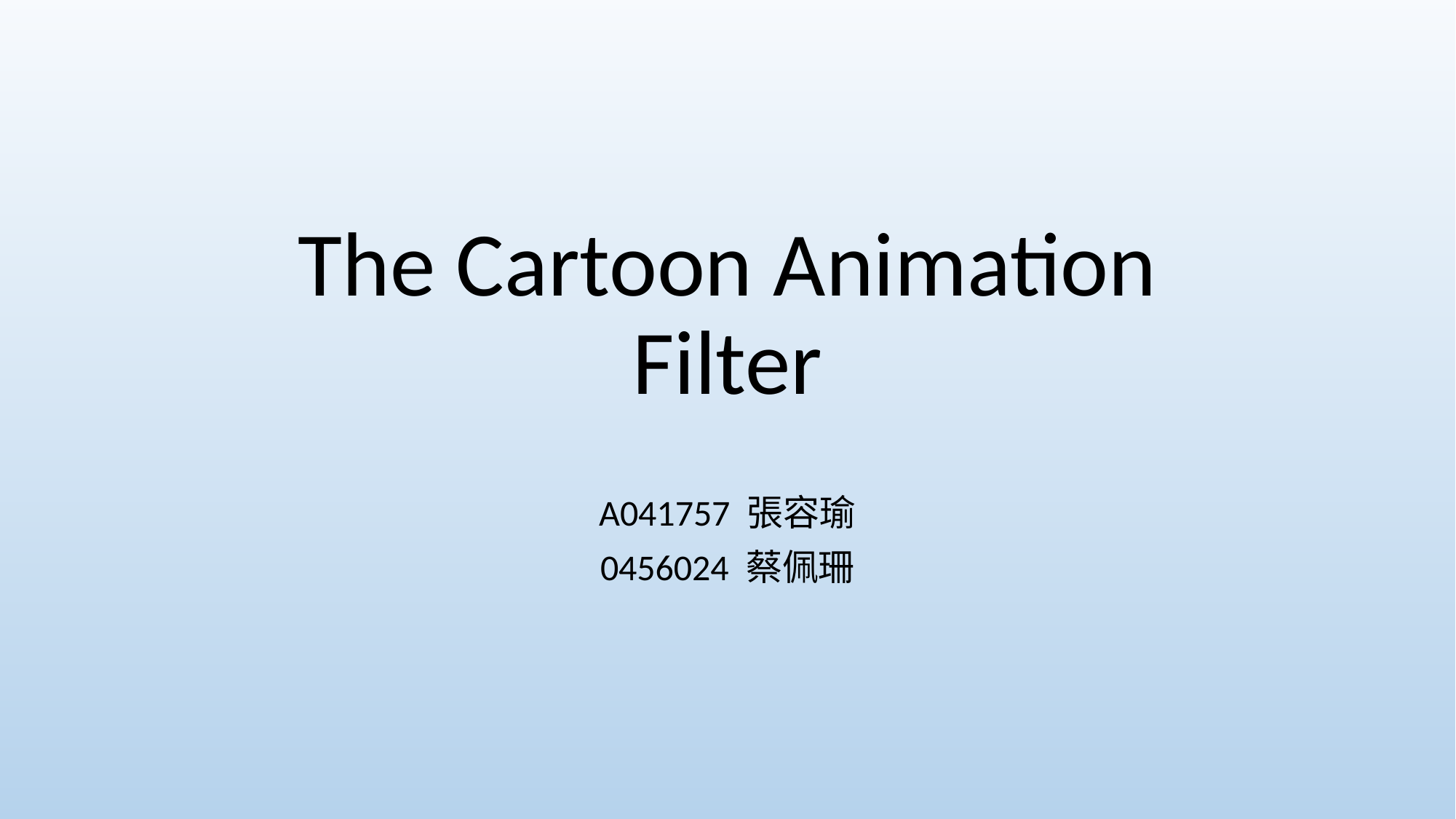

# The Cartoon Animation Filter

A041757 張容瑜
0456024 蔡佩珊